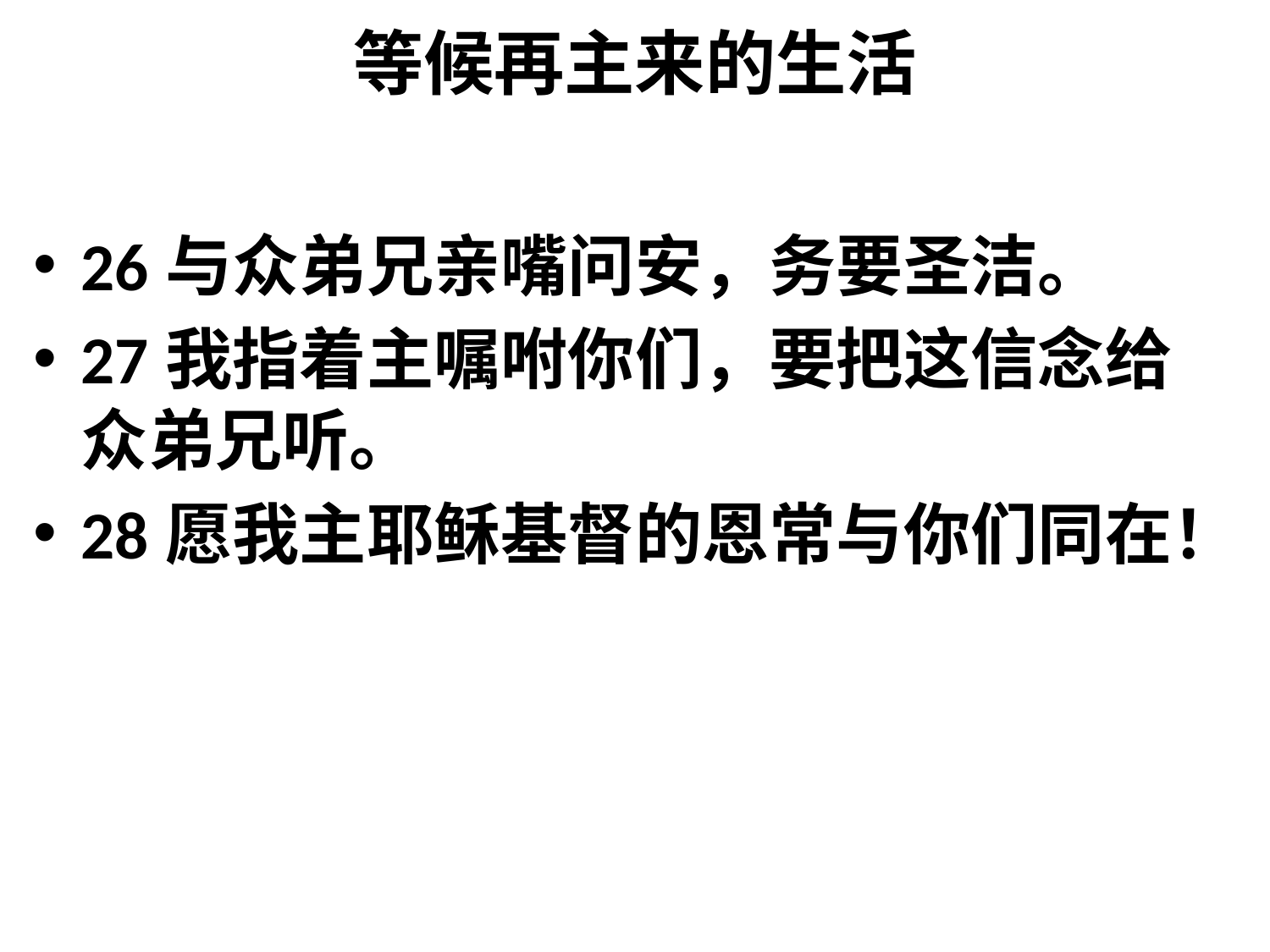

# 等候再主来的生活

26与众弟兄亲嘴问安，务要圣洁。
27我指着主嘱咐你们，要把这信念给众弟兄听。
28愿我主耶稣基督的恩常与你们同在！